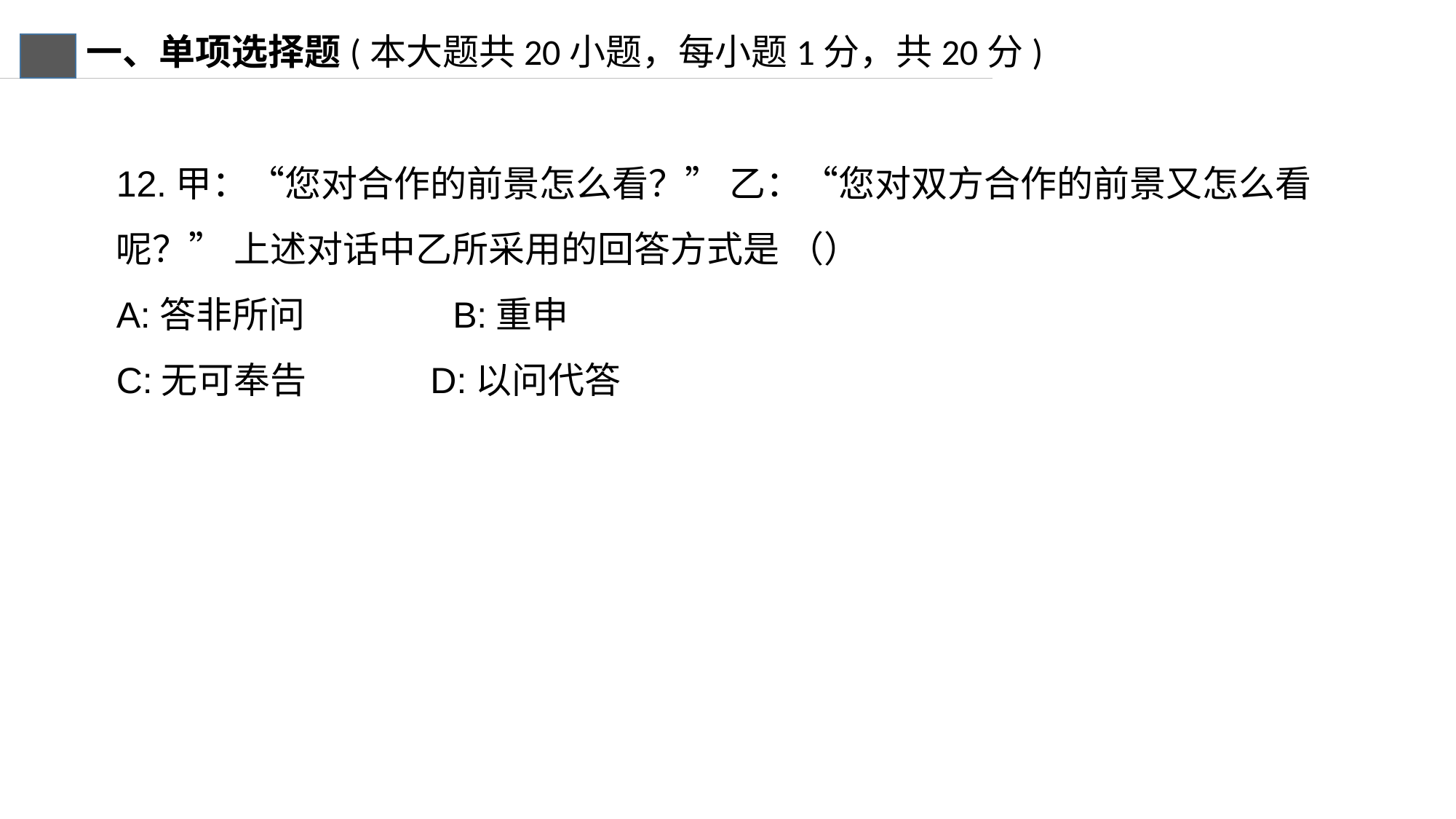

一、单项选择题(本大题共20小题，每小题1分，共20分)

12.甲：“您对合作的前景怎么看？” 乙：“您对双方合作的前景又怎么看呢？” 上述对话中乙所采用的回答方式是 （）
A:答非所问                 B:重申
C:无可奉告              D:以问代答